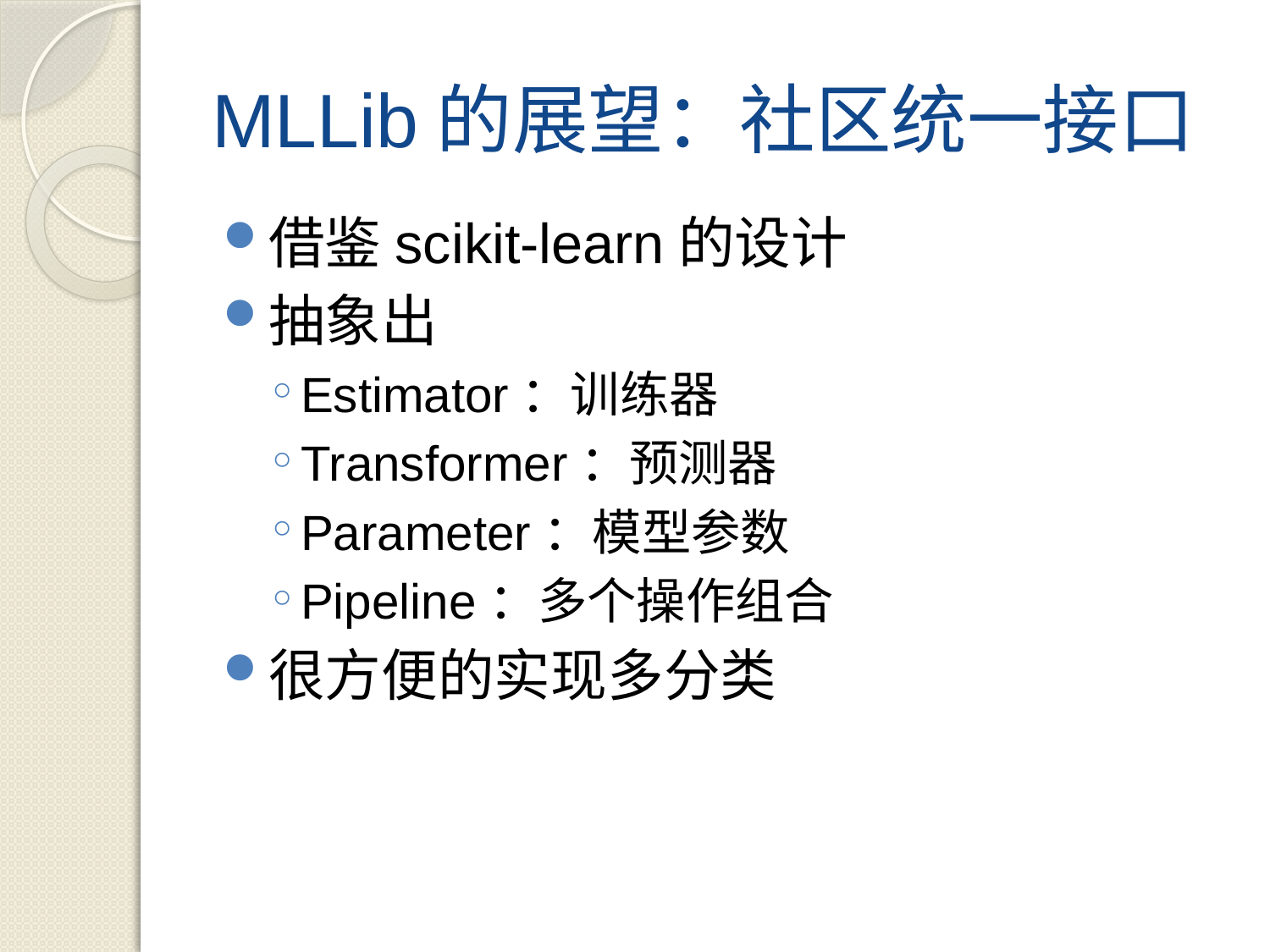

# MLLib的展望：社区统一接口
借鉴scikit-learn的设计
抽象出
Estimator：训练器
Transformer：预测器
Parameter：模型参数
Pipeline：多个操作组合
很方便的实现多分类